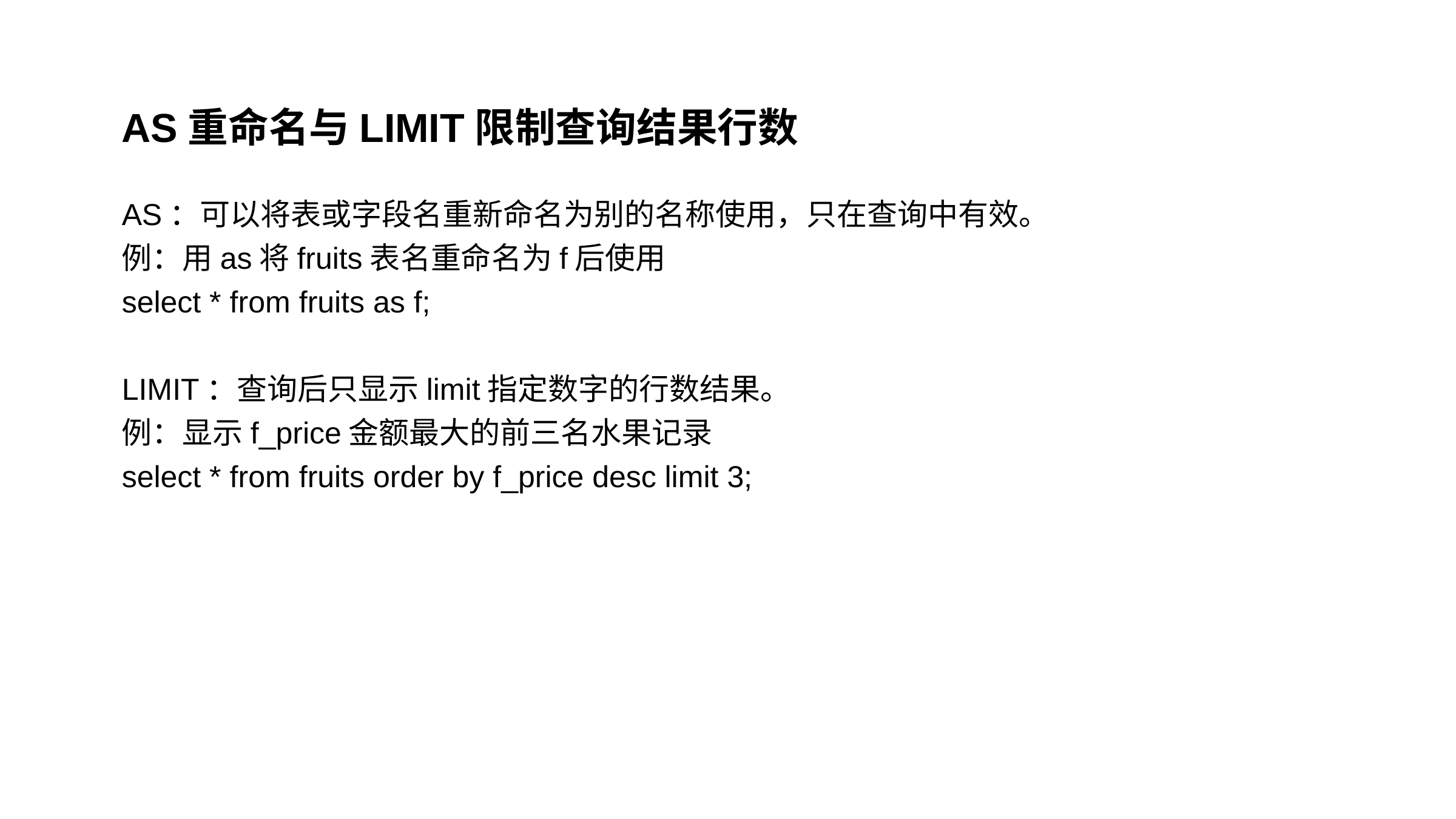

#
AS重命名与LIMIT限制查询结果行数
AS：可以将表或字段名重新命名为别的名称使用，只在查询中有效。
例：用as将fruits表名重命名为f后使用
select * from fruits as f;

LIMIT：查询后只显示limit指定数字的行数结果。
例：显示f_price金额最大的前三名水果记录
select * from fruits order by f_price desc limit 3;